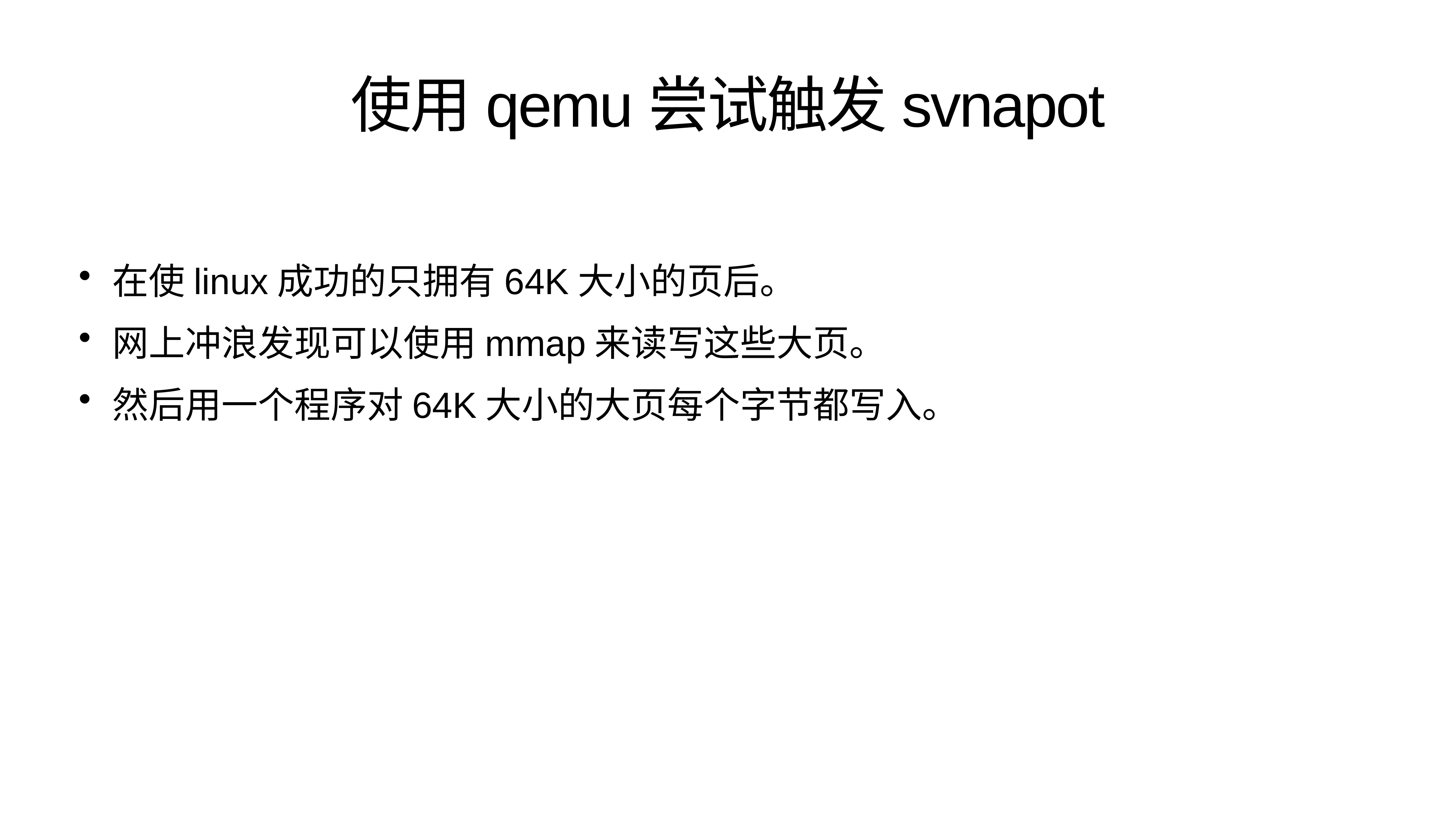

# 使用qemu尝试触发svnapot

在使linux成功的只拥有64K大小的页后。
网上冲浪发现可以使用mmap来读写这些大页。
然后用一个程序对64K大小的大页每个字节都写入。